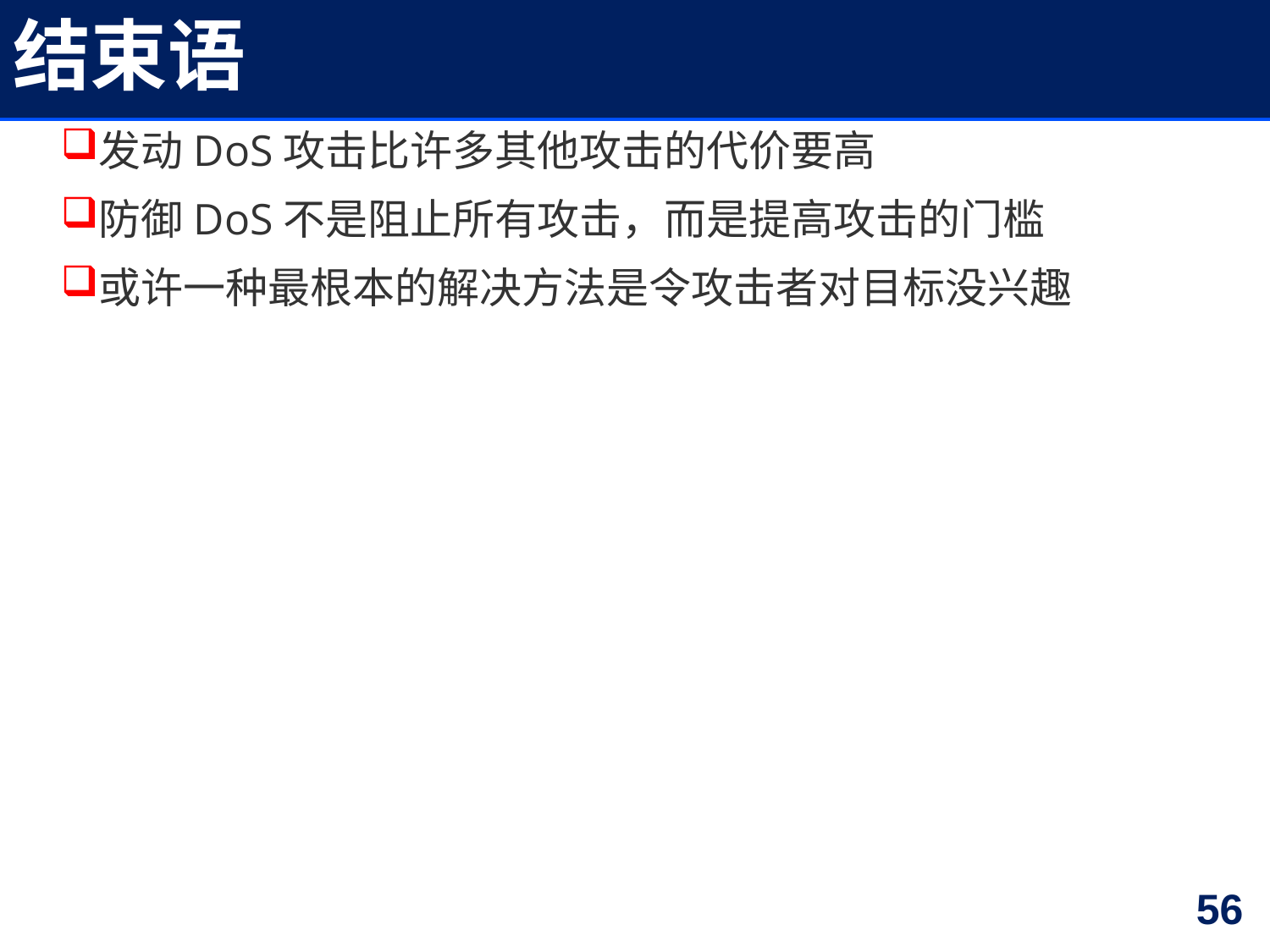

# 结束语
发动DoS攻击比许多其他攻击的代价要高
防御DoS不是阻止所有攻击，而是提高攻击的门槛
或许一种最根本的解决方法是令攻击者对目标没兴趣
56